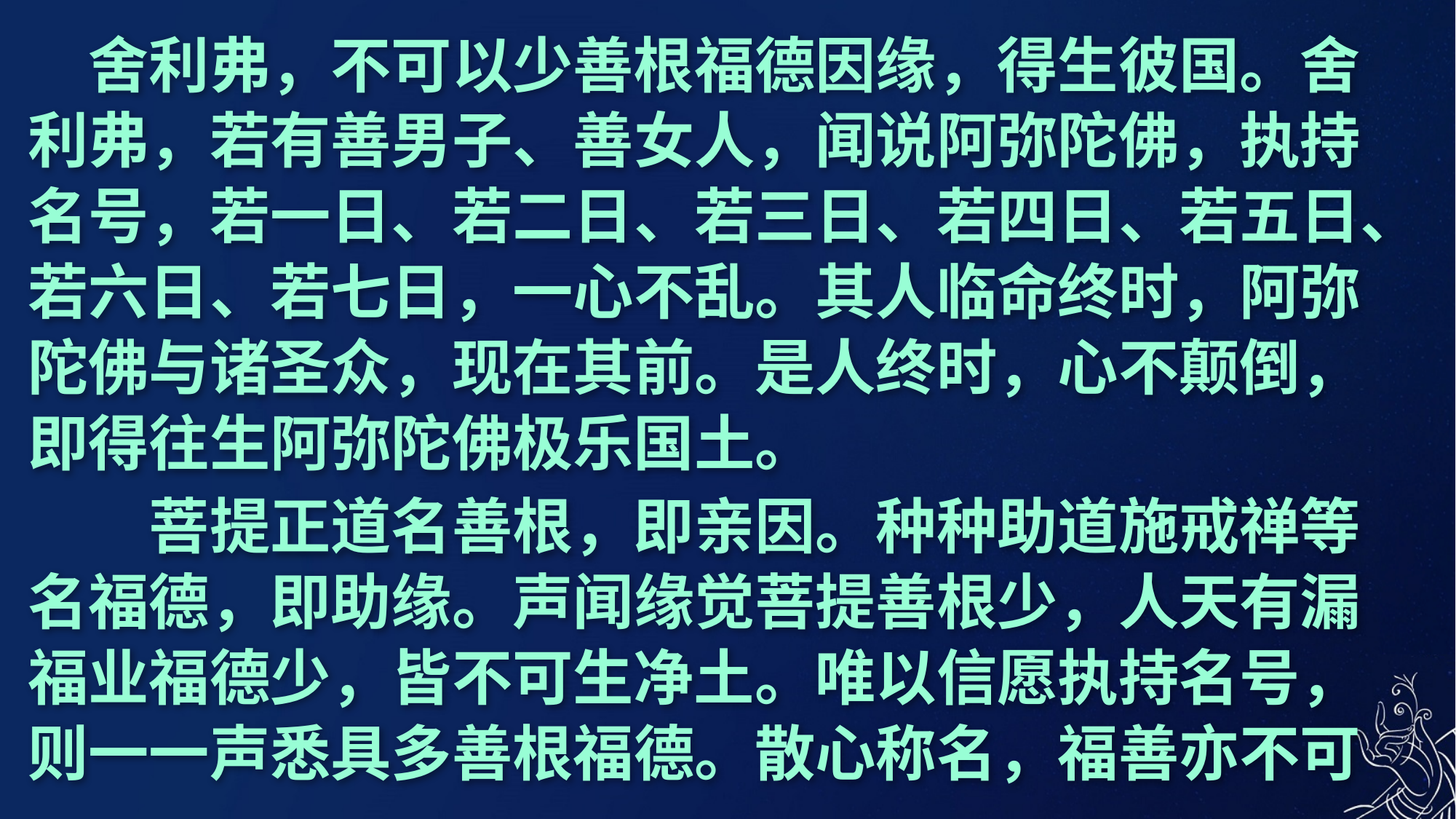

舍利弗，不可以少善根福德因缘，得生彼国。舍利弗，若有善男子、善女人，闻说阿弥陀佛，执持名号，若一日、若二日、若三日、若四日、若五日、若六日、若七日，一心不乱。其人临命终时，阿弥陀佛与诸圣众，现在其前。是人终时，心不颠倒，即得往生阿弥陀佛极乐国土。
　　菩提正道名善根，即亲因。种种助道施戒禅等名福德，即助缘。声闻缘觉菩提善根少，人天有漏福业福德少，皆不可生净土。唯以信愿执持名号，则一一声悉具多善根福德。散心称名，福善亦不可